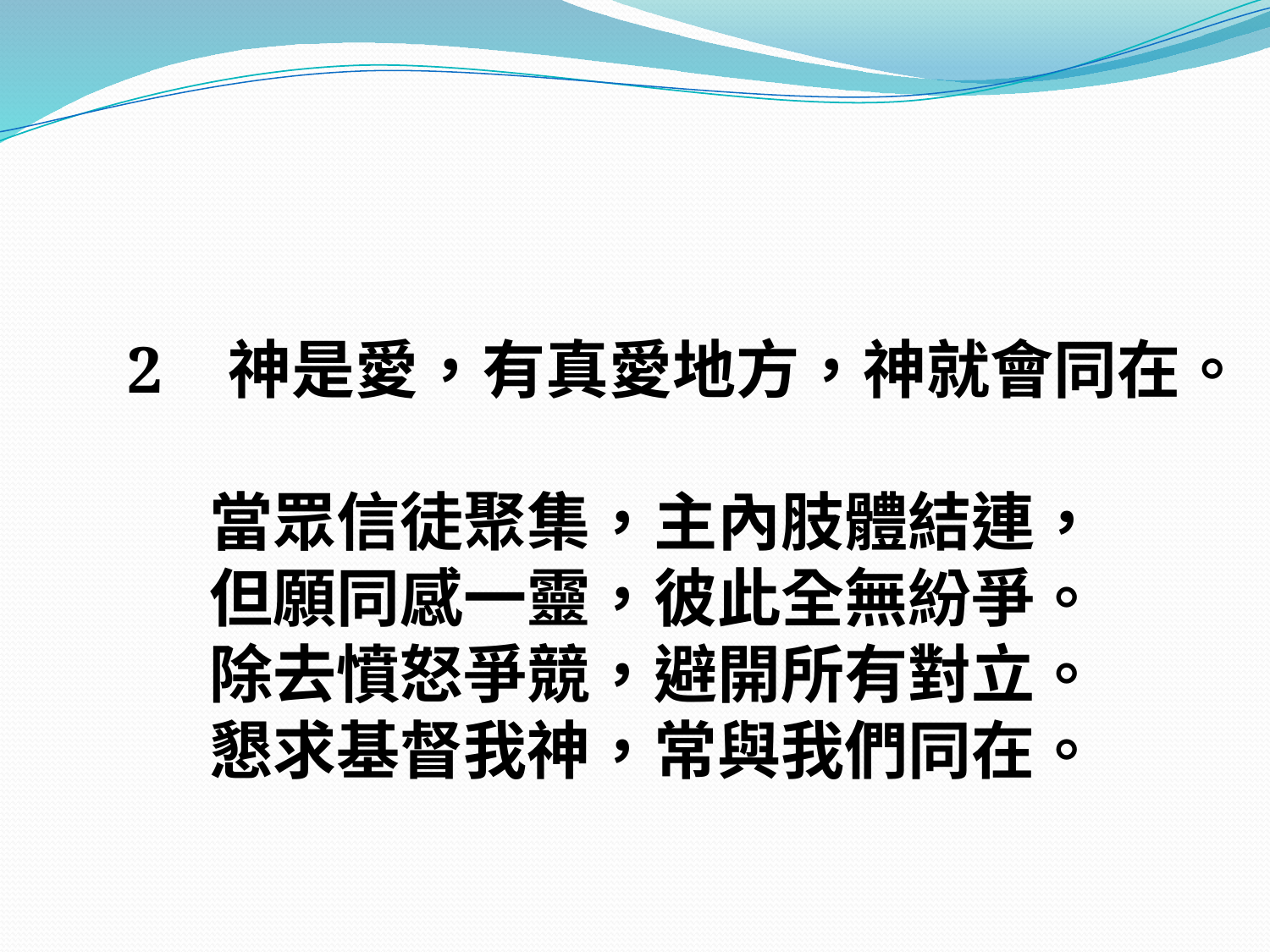

#
2   神是愛，有真愛地方，神就會同在。
當眾信徒聚集，主內肢體結連，
但願同感一靈，彼此全無紛爭。
除去憤怒爭競，避開所有對立。
懇求基督我神，常與我們同在。